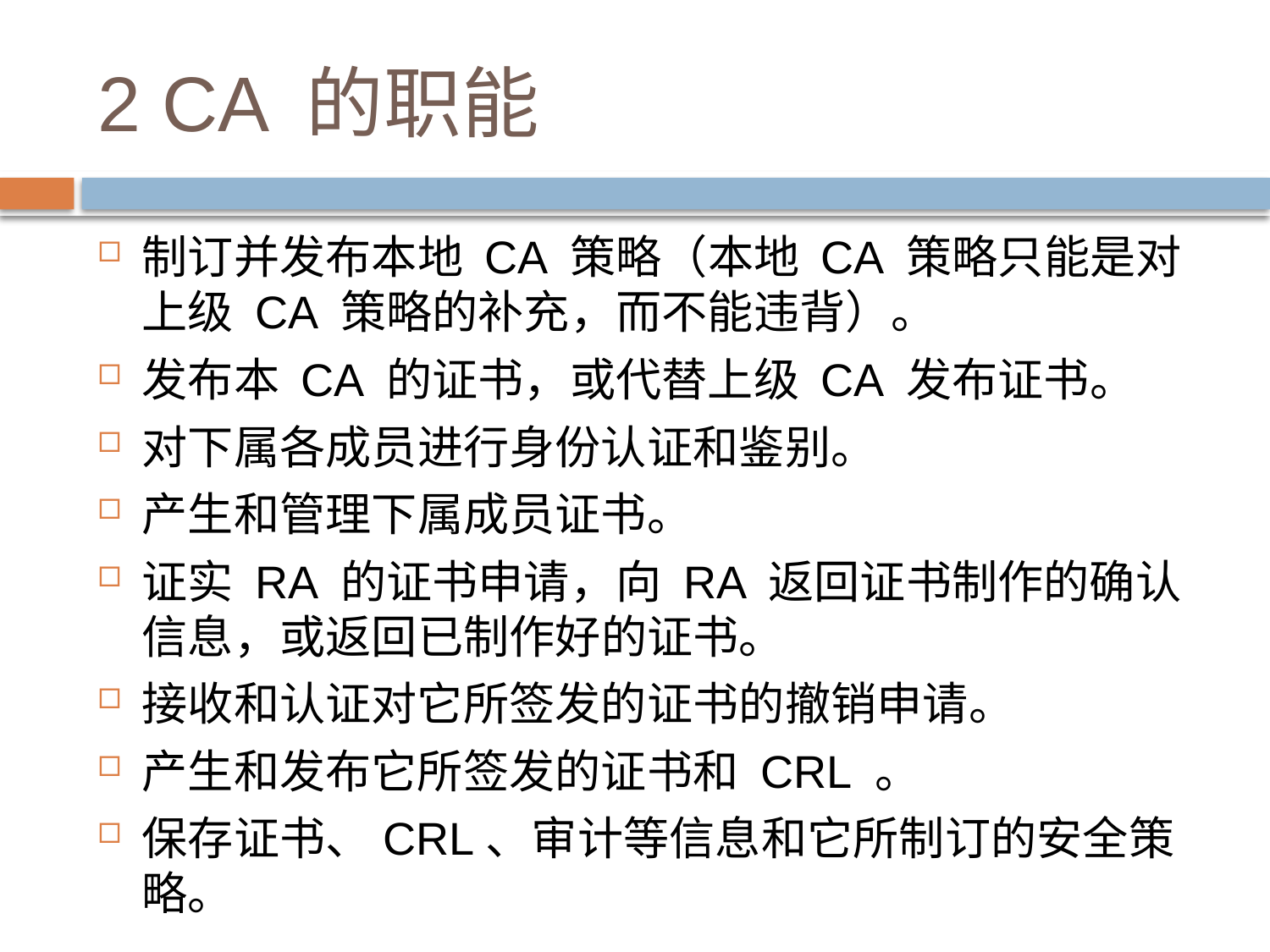

# 2 CA 的职能
制订并发布本地 CA 策略（本地 CA 策略只能是对上级 CA 策略的补充，而不能违背）。
发布本 CA 的证书，或代替上级 CA 发布证书。
对下属各成员进行身份认证和鉴别。
产生和管理下属成员证书。
证实 RA 的证书申请，向 RA 返回证书制作的确认信息，或返回已制作好的证书。
接收和认证对它所签发的证书的撤销申请。
产生和发布它所签发的证书和 CRL 。
保存证书、CRL、审计等信息和它所制订的安全策略。